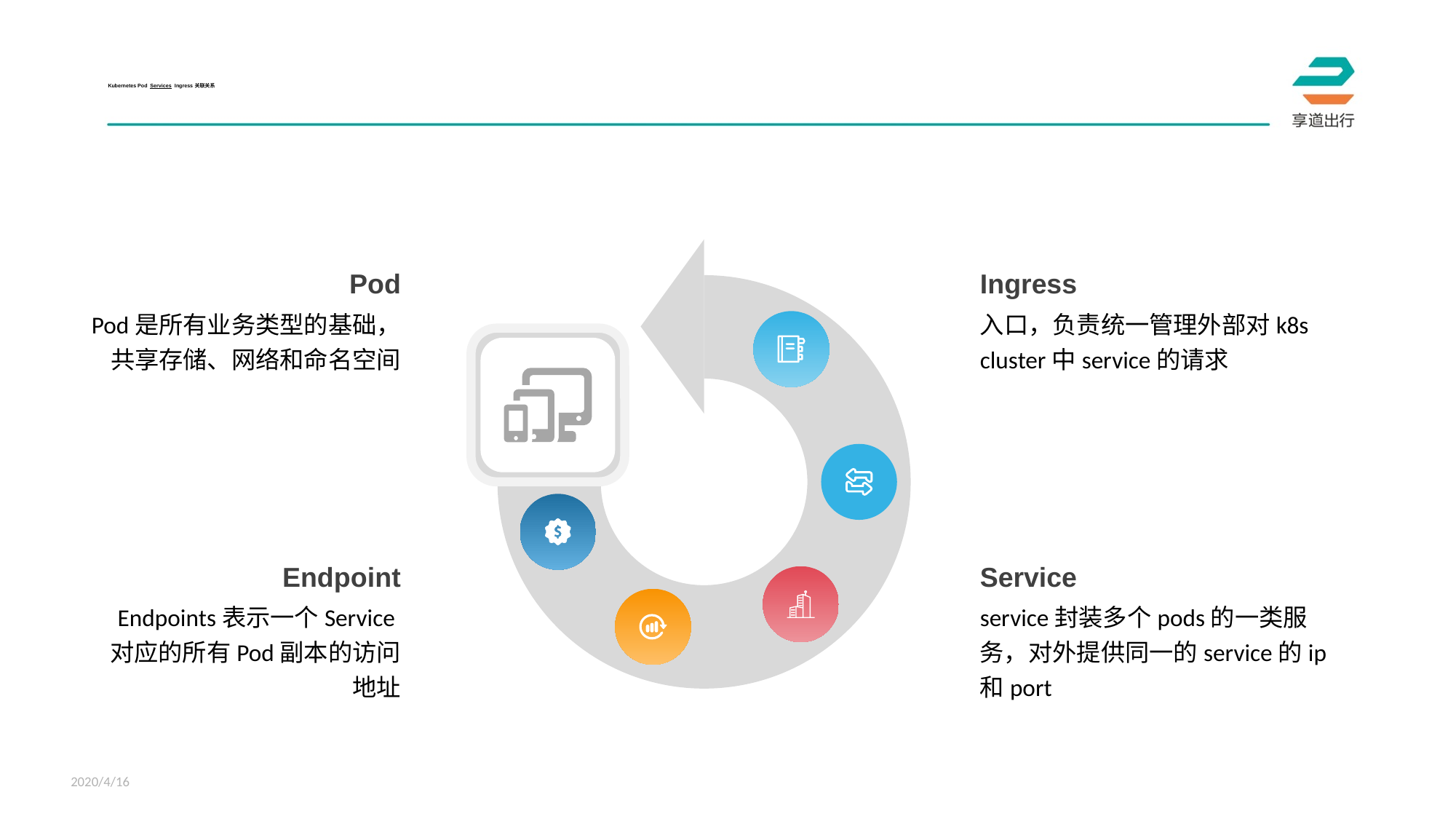

# Kubernetes Pod  Services  Ingress 关联关系

Pod
Pod是所有业务类型的基础，共享存储、网络和命名空间
Ingress
入口，负责统一管理外部对k8s cluster中service的请求
Endpoint
Endpoints表示一个Service对应的所有Pod副本的访问地址
Service
service封装多个pods的一类服务，对外提供同一的service的ip和port
2020/4/16